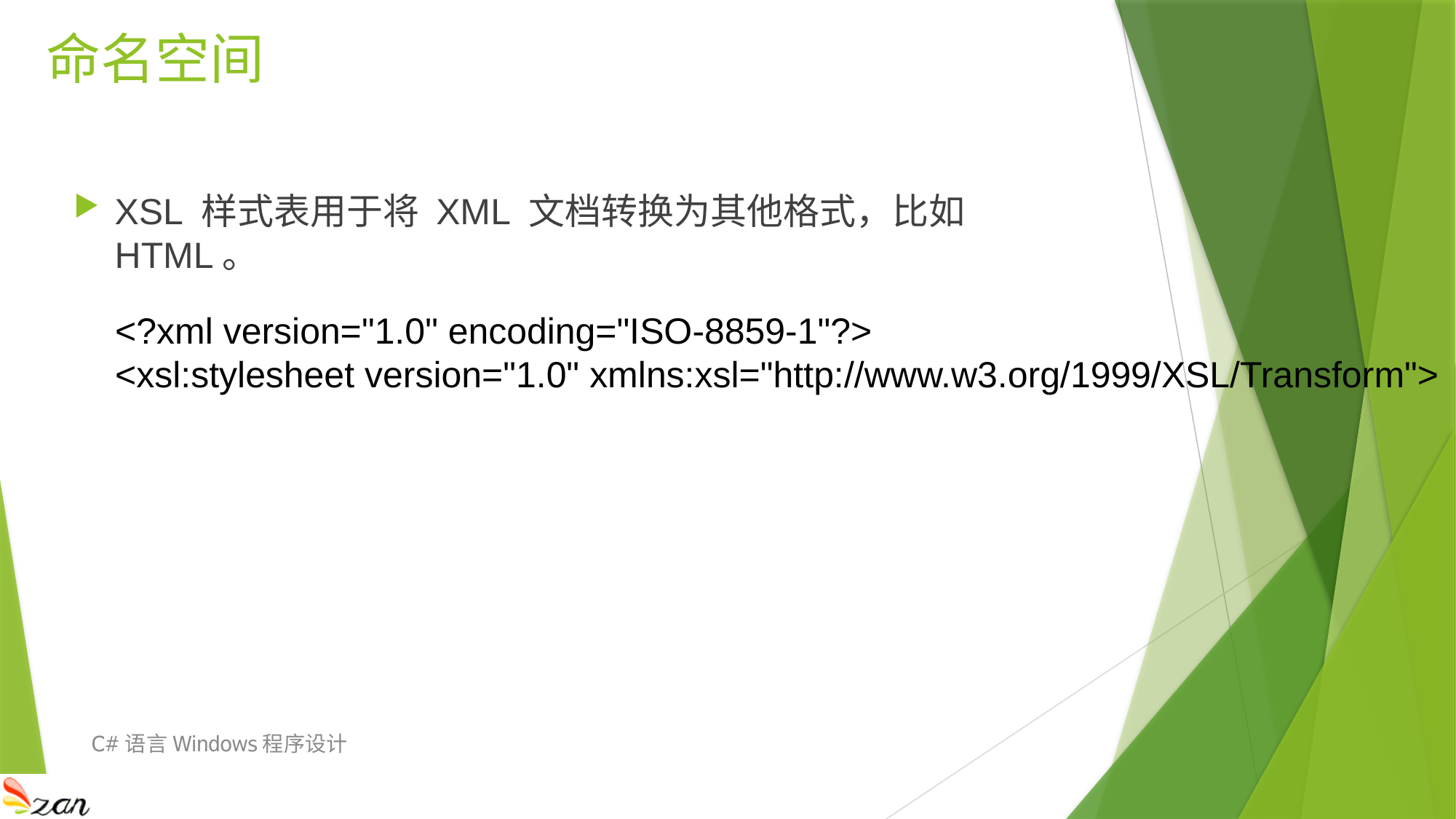

# 命名空间
XSL 样式表用于将 XML 文档转换为其他格式，比如 HTML。
<?xml version="1.0" encoding="ISO-8859-1"?>
<xsl:stylesheet version="1.0" xmlns:xsl="http://www.w3.org/1999/XSL/Transform">
C#语言Windows程序设计